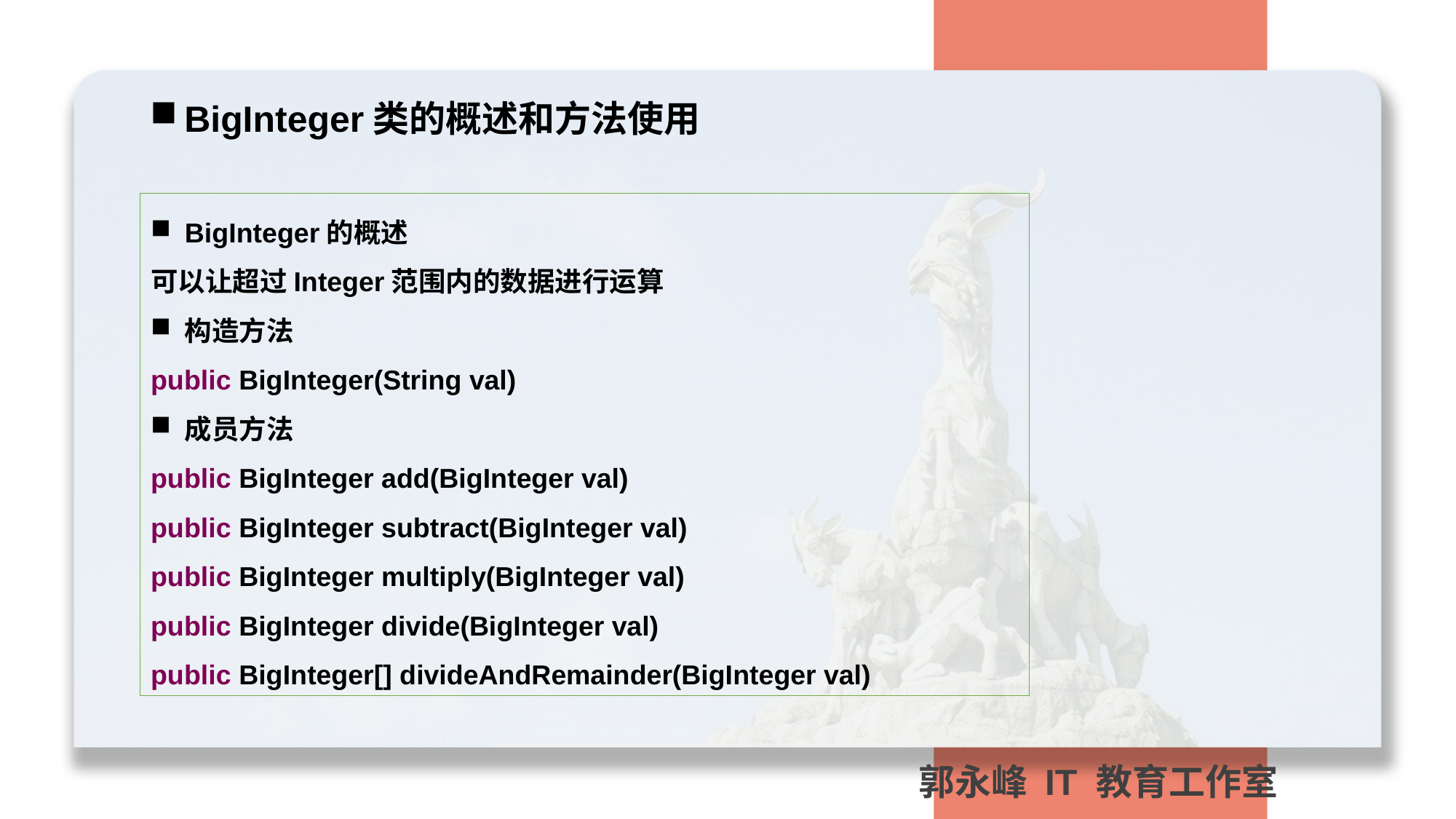

BigInteger类的概述和方法使用
BigInteger的概述
可以让超过Integer范围内的数据进行运算
构造方法
public BigInteger(String val)
成员方法
public BigInteger add(BigInteger val)
public BigInteger subtract(BigInteger val)
public BigInteger multiply(BigInteger val)
public BigInteger divide(BigInteger val)
public BigInteger[] divideAndRemainder(BigInteger val)